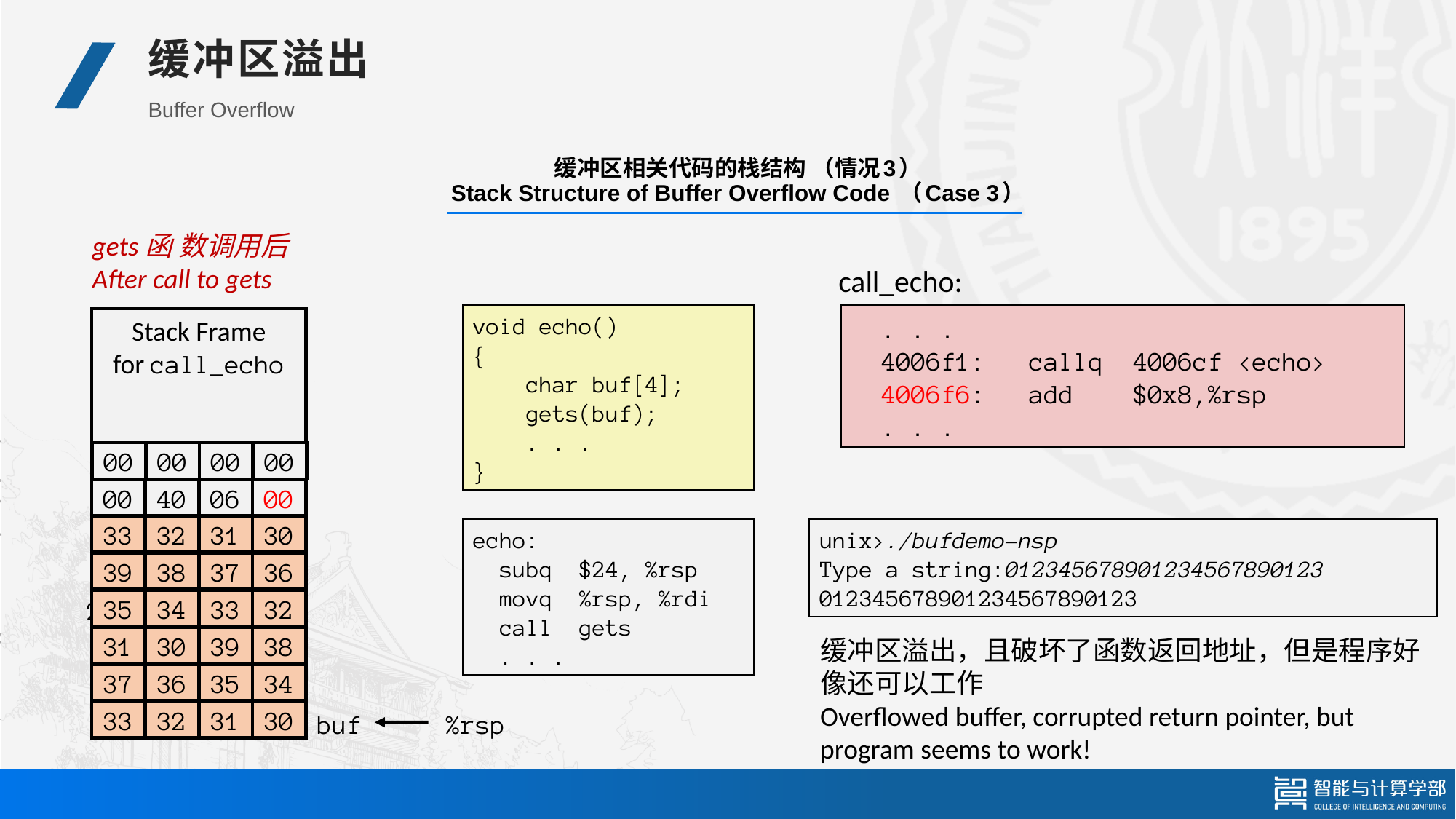

缓冲区溢出
Buffer Overflow
# 缓冲区相关代码的栈结构 （情况3） Stack Structure of Buffer Overflow Code （Case 3）
gets函 数调用后
After call to gets
call_echo:
void echo()
{
    char buf[4];
    gets(buf);
    . . .
}
  . . .
  4006f1:	callq  4006cf <echo>
  4006f6:	add    $0x8,%rsp
  . . .
Stack Frame
for call_echo
00
00
00
00
Return Address
(8 bytes)
00
40
06
00
33
32
31
30
20 bytes unused
echo:
  subq  $24, %rsp
  movq  %rsp, %rdi
  call  gets
  . . .
unix>./bufdemo-nsp
Type a string:012345678901234567890123
012345678901234567890123
39
38
37
36
35
34
33
32
31
30
39
38
缓冲区溢出，且破坏了函数返回地址，但是程序好像还可以工作
Overflowed buffer, corrupted return pointer, but program seems to work!
37
36
35
34
33
32
31
30
buf
%rsp